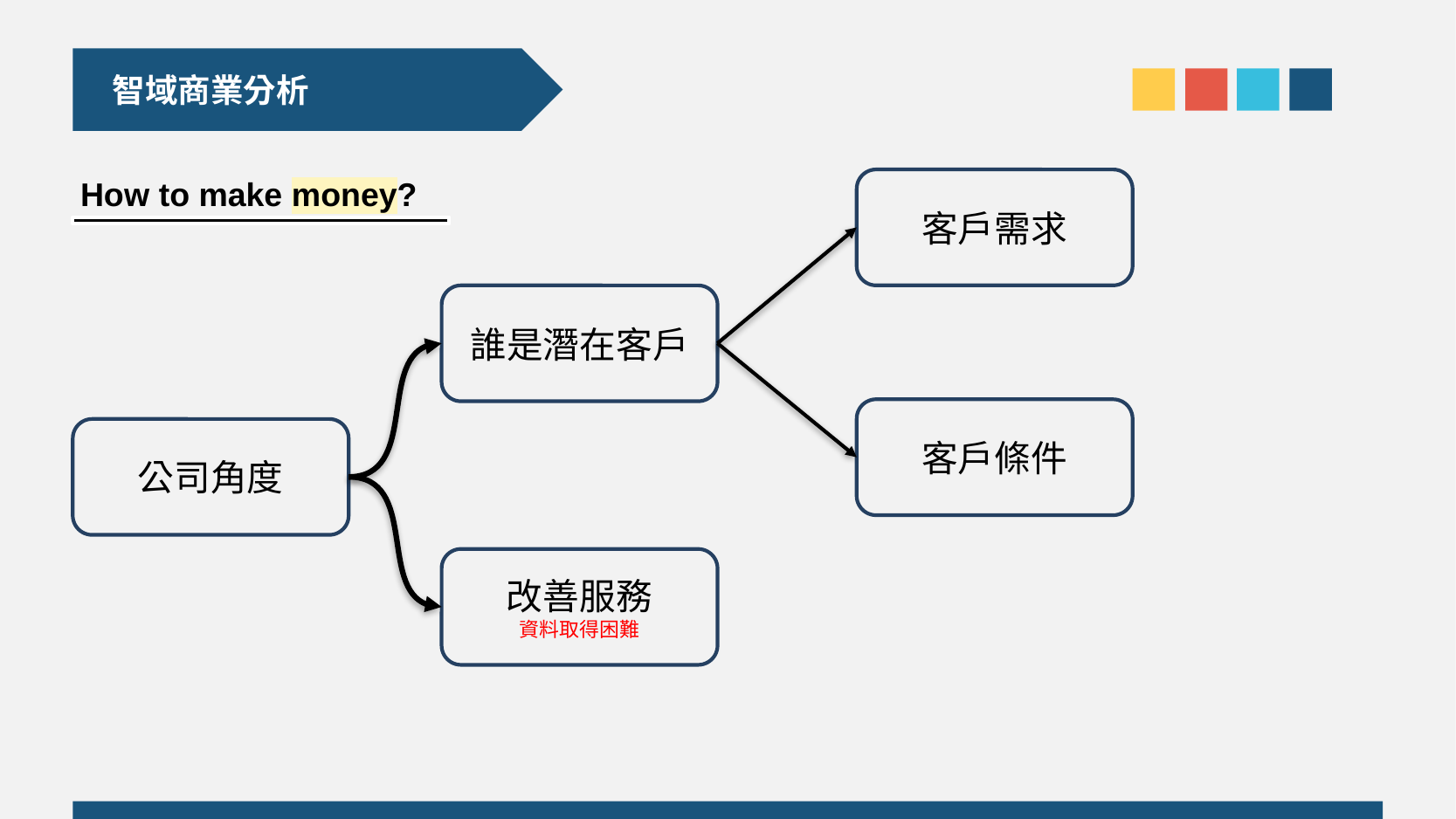

智域商業分析

How to make money?
客戶需求

誰是潛在客戶
客戶條件
公司角度
改善服務
資料取得困難